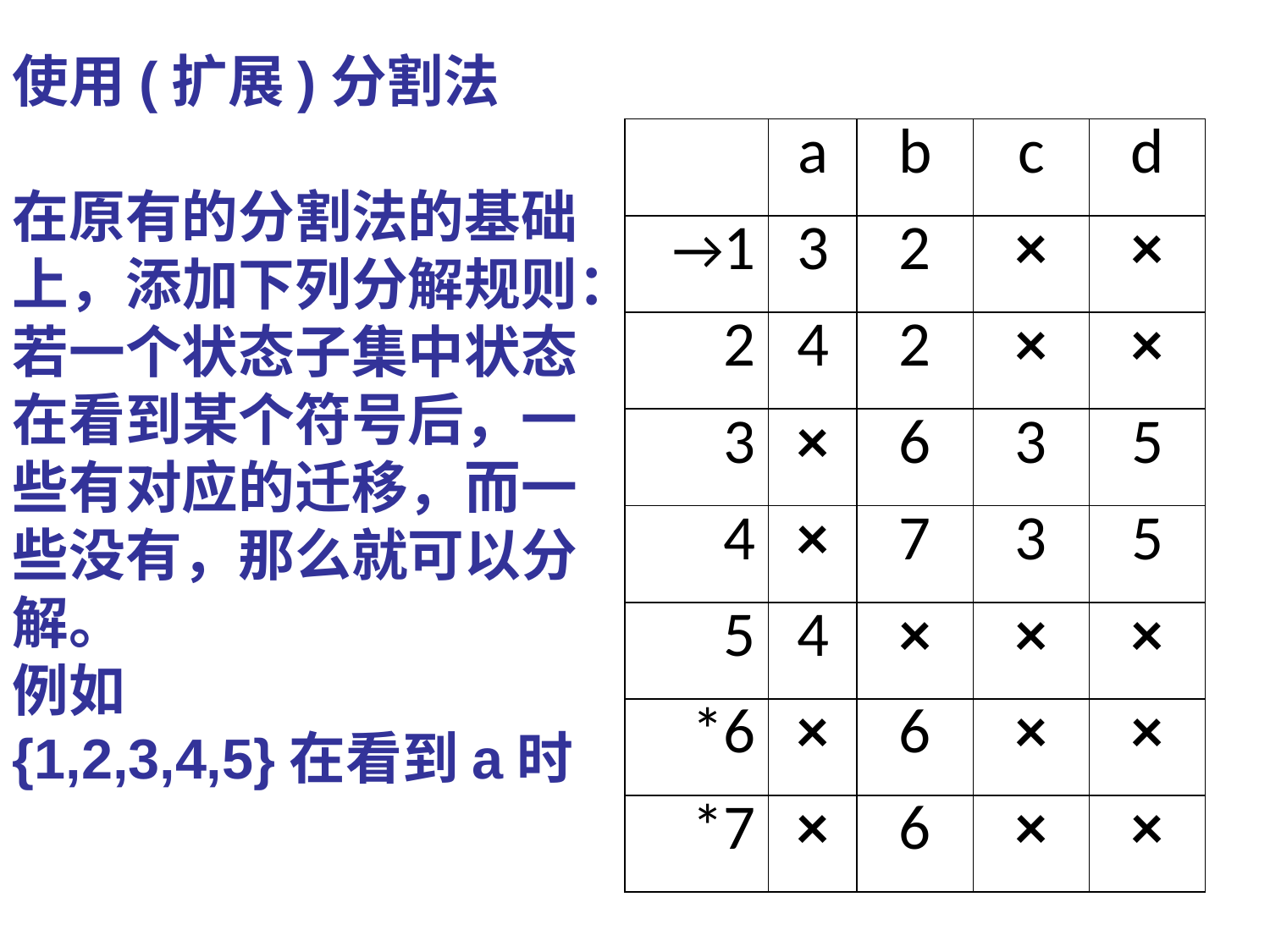

使用(扩展)分割法

在原有的分割法的基础上，添加下列分解规则：
若一个状态子集中状态在看到某个符号后，一些有对应的迁移，而一些没有，那么就可以分解。
例如
{1,2,3,4,5}在看到a时

|  | a | b | c | d |
| --- | --- | --- | --- | --- |
| →1 | 3 | 2 | × | × |
| 2 | 4 | 2 | × | × |
| 3 | × | 6 | 3 | 5 |
| 4 | × | 7 | 3 | 5 |
| 5 | 4 | × | × | × |
| \*6 | × | 6 | × | × |
| \*7 | × | 6 | × | × |